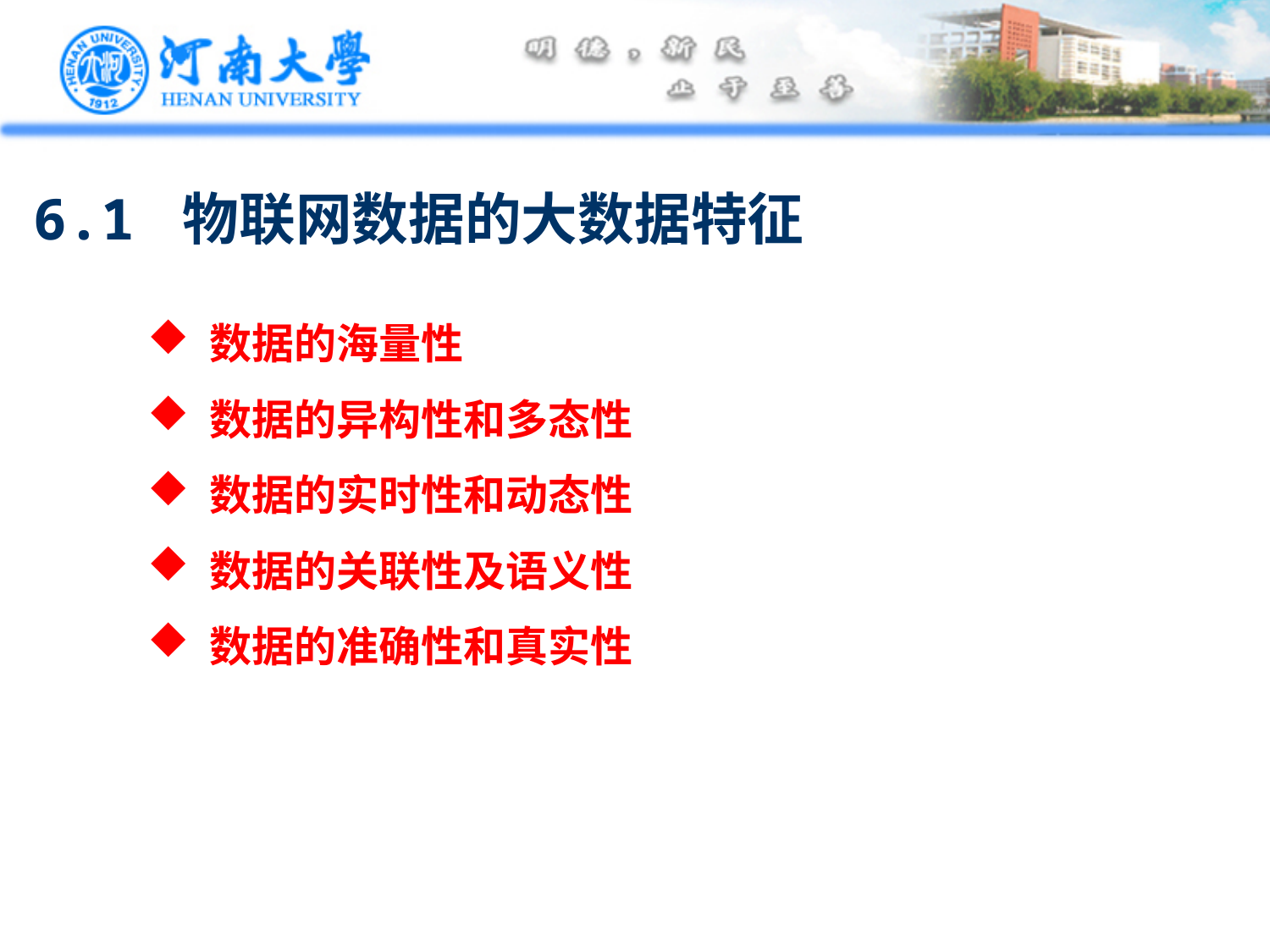

6.1 物联网数据的大数据特征

 数据的海量性
 数据的异构性和多态性
 数据的实时性和动态性
 数据的关联性及语义性
 数据的准确性和真实性